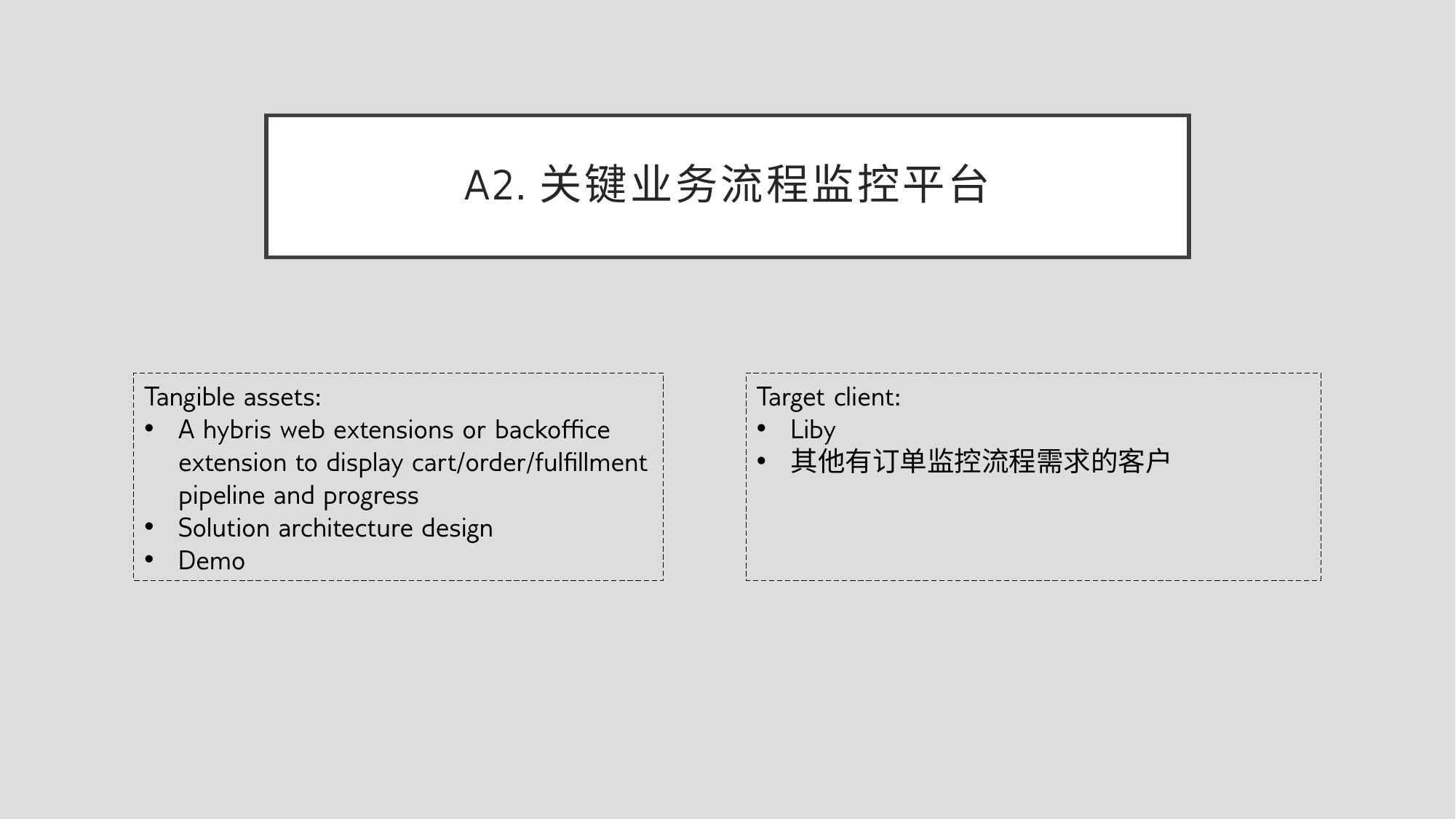

# A2.关键业务流程监控平台
Tangible assets:
A hybris web extensions or backoffice extension to display cart/order/fulfillment pipeline and progress
Solution architecture design
Demo
Target client:
Liby
其他有订单监控流程需求的客户